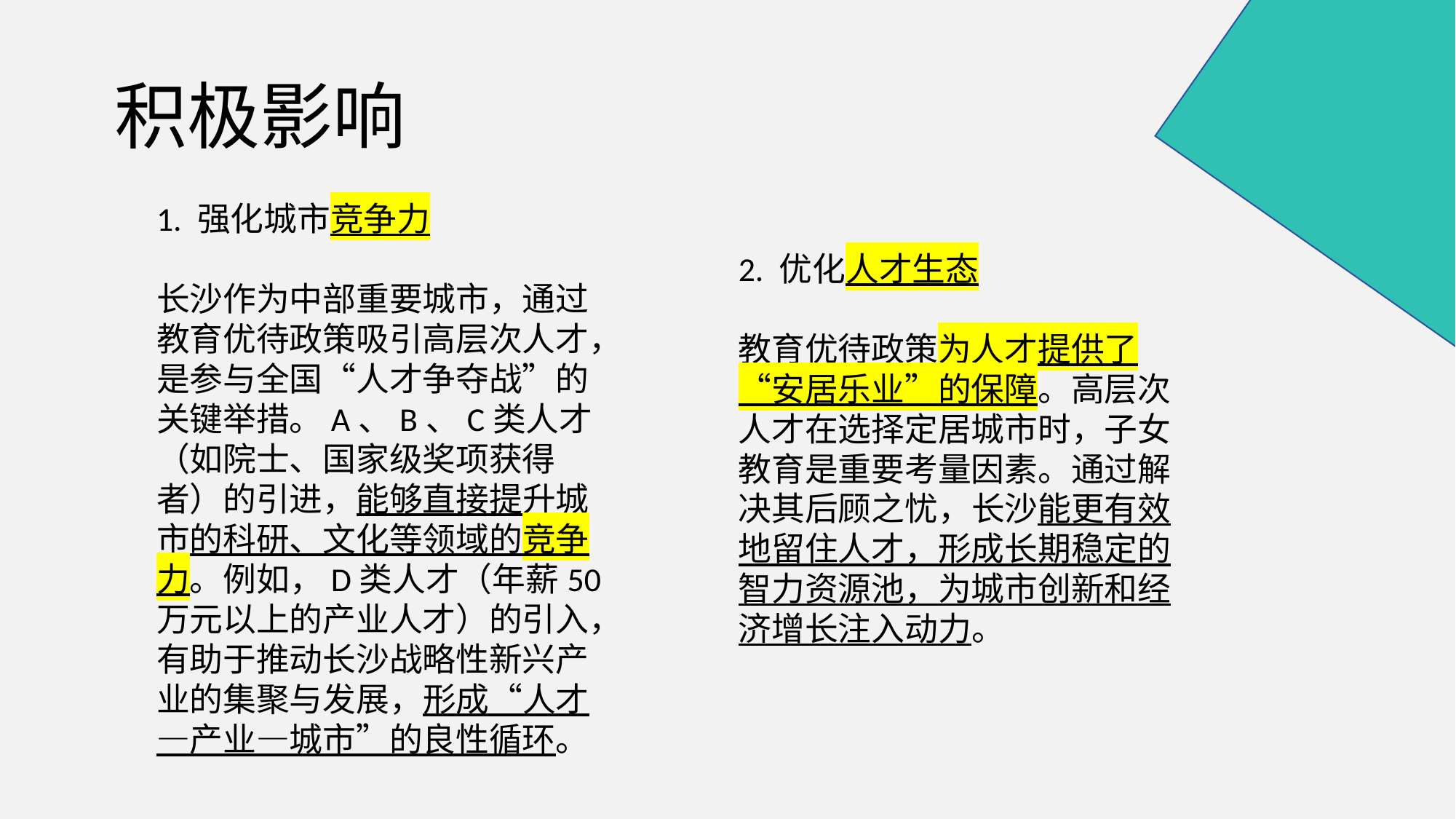

积极影响
1. 强化城市竞争力

长沙作为中部重要城市，通过教育优待政策吸引高层次人才，是参与全国“人才争夺战”的关键举措。A、B、C类人才（如院士、国家级奖项获得者）的引进，能够直接提升城市的科研、文化等领域的竞争力。例如，D类人才（年薪50万元以上的产业人才）的引入，有助于推动长沙战略性新兴产业的集聚与发展，形成“人才—产业—城市”的良性循环。
2. 优化人才生态

教育优待政策为人才提供了“安居乐业”的保障。高层次人才在选择定居城市时，子女教育是重要考量因素。通过解决其后顾之忧，长沙能更有效地留住人才，形成长期稳定的智力资源池，为城市创新和经济增长注入动力。